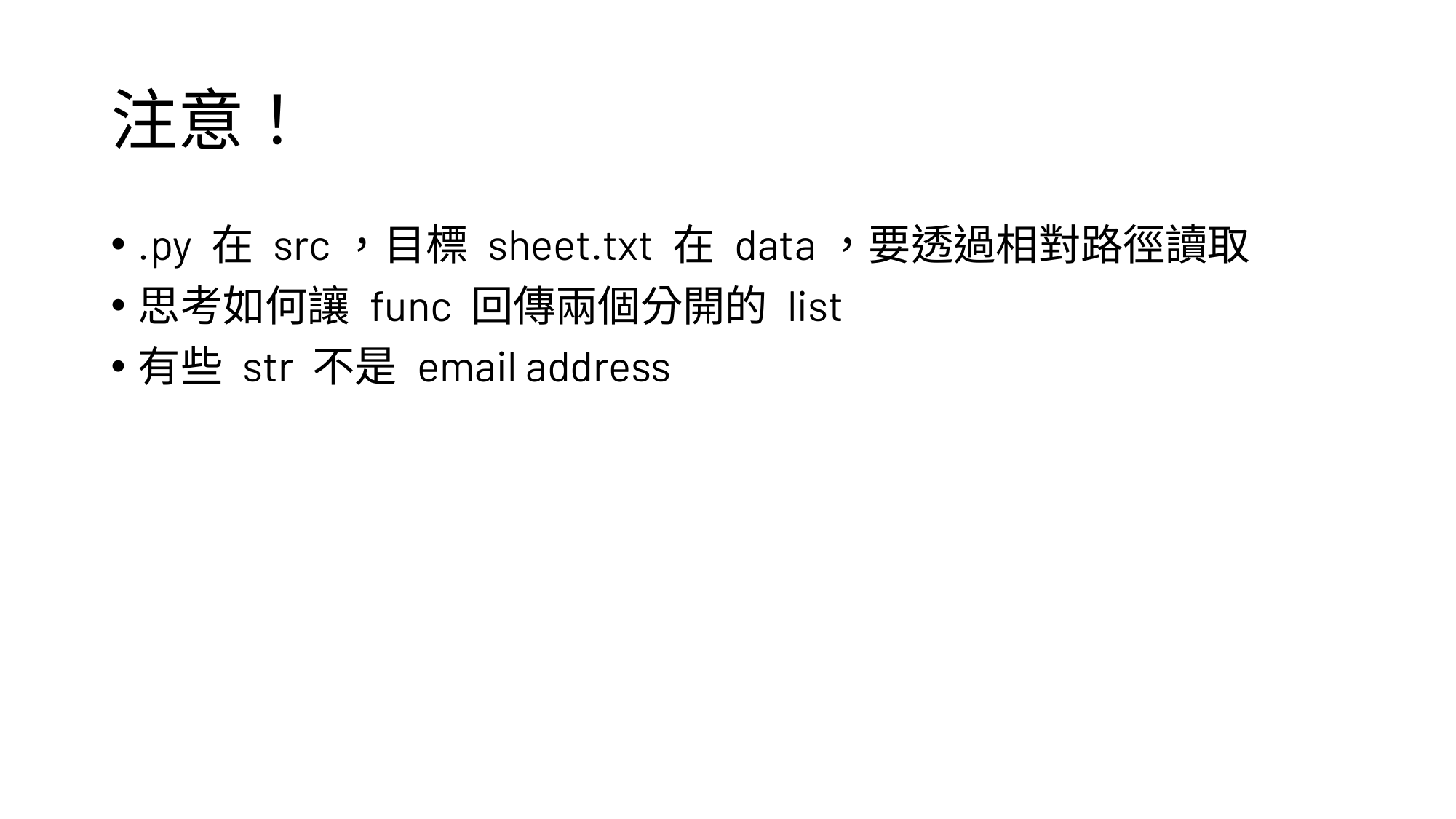

# 注意！
.py 在 src，目標 sheet.txt 在 data，要透過相對路徑讀取
思考如何讓 func 回傳兩個分開的 list
有些 str 不是 email address